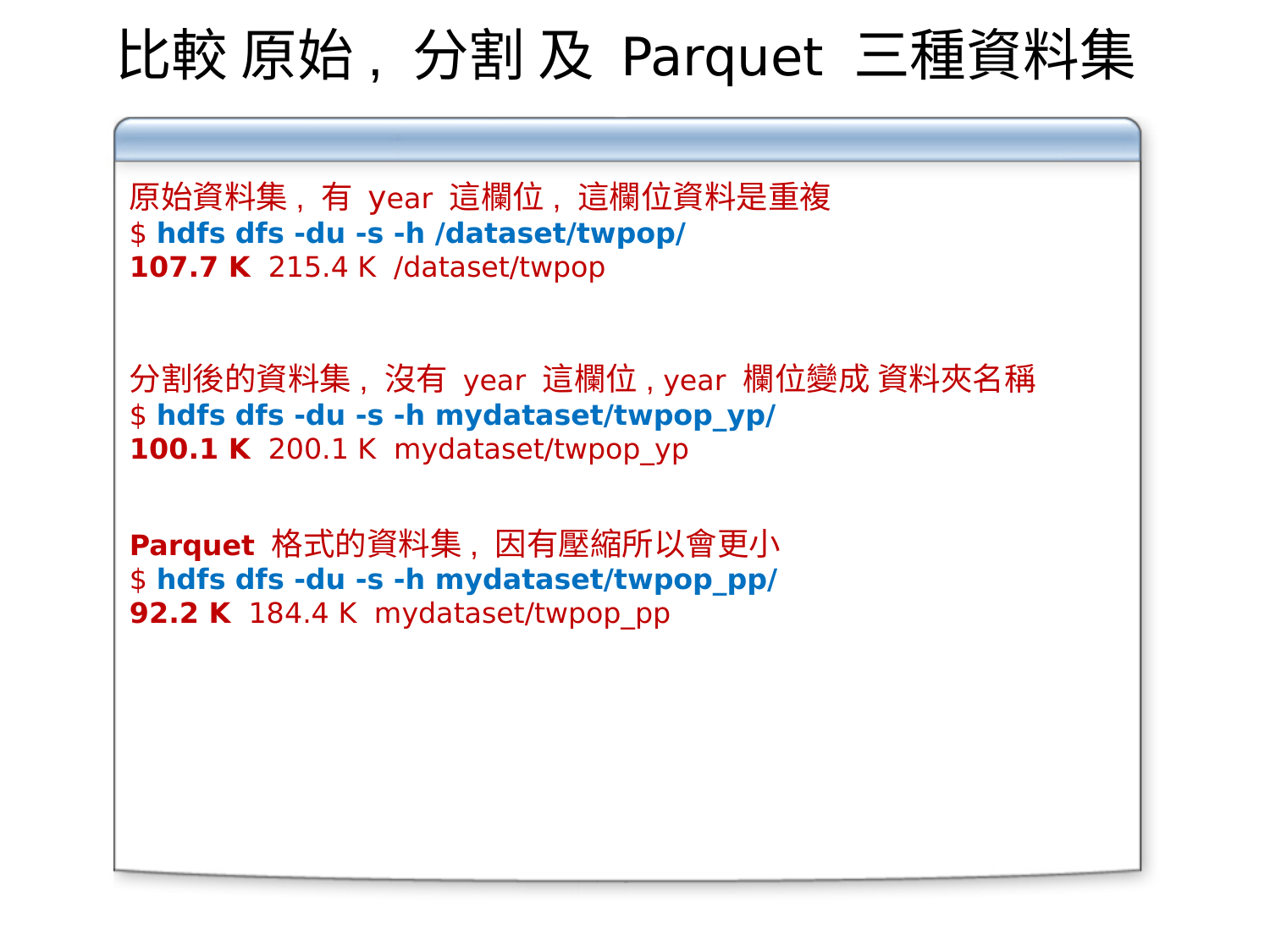

比較 原始, 分割 及 Parquet 三種資料集
原始資料集, 有 year 這欄位, 這欄位資料是重複
$ hdfs dfs -du -s -h /dataset/twpop/
107.7 K  215.4 K  /dataset/twpop

分割後的資料集, 沒有 year 這欄位, year 欄位變成 資料夾名稱
$ hdfs dfs -du -s -h mydataset/twpop_yp/
100.1 K  200.1 K  mydataset/twpop_yp

Parquet 格式的資料集, 因有壓縮所以會更小
$ hdfs dfs -du -s -h mydataset/twpop_pp/
92.2 K  184.4 K  mydataset/twpop_pp